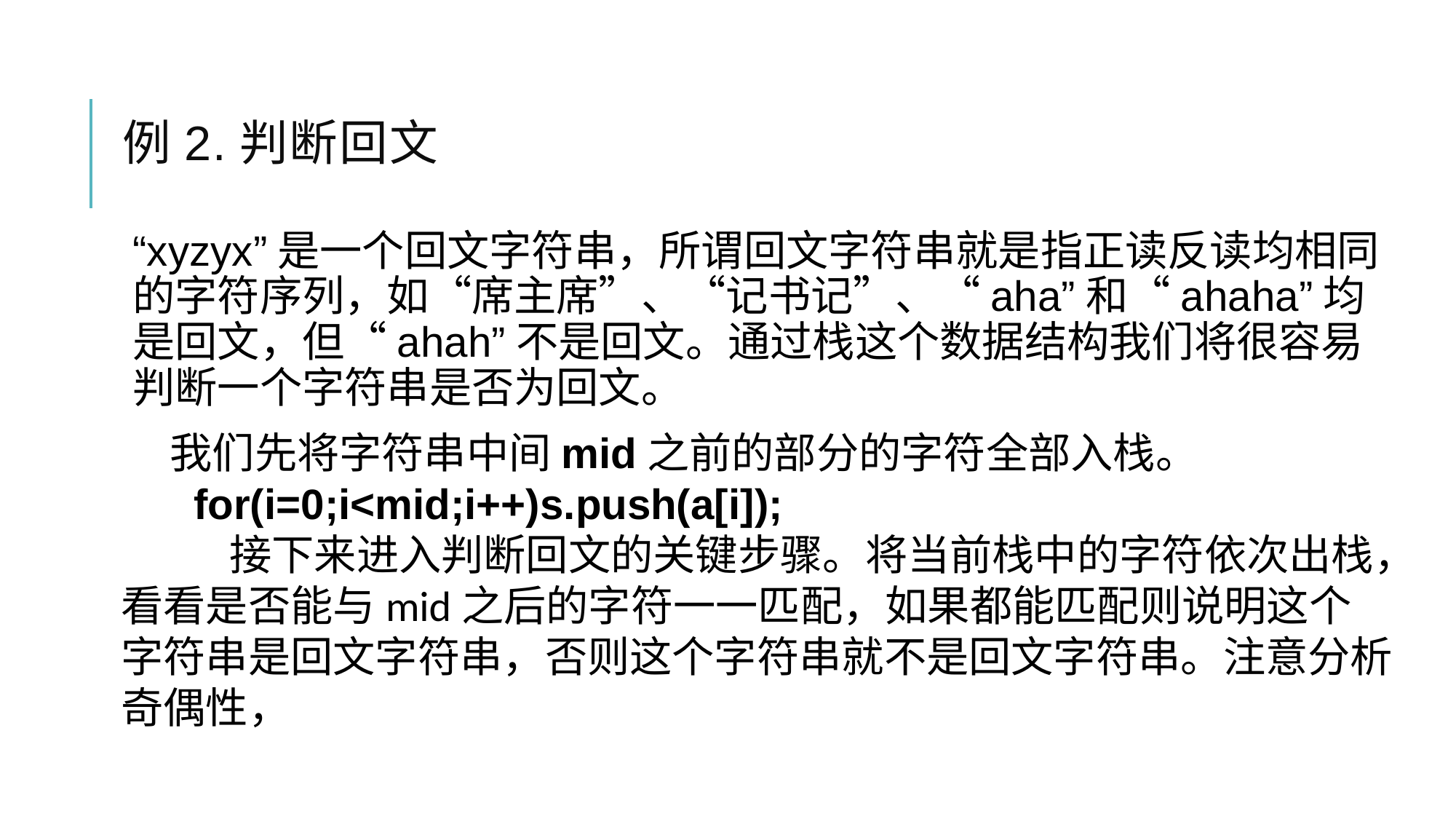

# 例2.判断回文
“xyzyx”是一个回文字符串，所谓回文字符串就是指正读反读均相同的字符序列，如“席主席”、“记书记”、“aha”和“ahaha”均是回文，但“ahah”不是回文。通过栈这个数据结构我们将很容易判断一个字符串是否为回文。
 我们先将字符串中间mid之前的部分的字符全部入栈。
    for(i=0;i<mid;i++)s.push(a[i]);
       接下来进入判断回文的关键步骤。将当前栈中的字符依次出栈，看看是否能与mid之后的字符一一匹配，如果都能匹配则说明这个字符串是回文字符串，否则这个字符串就不是回文字符串。注意分析奇偶性，